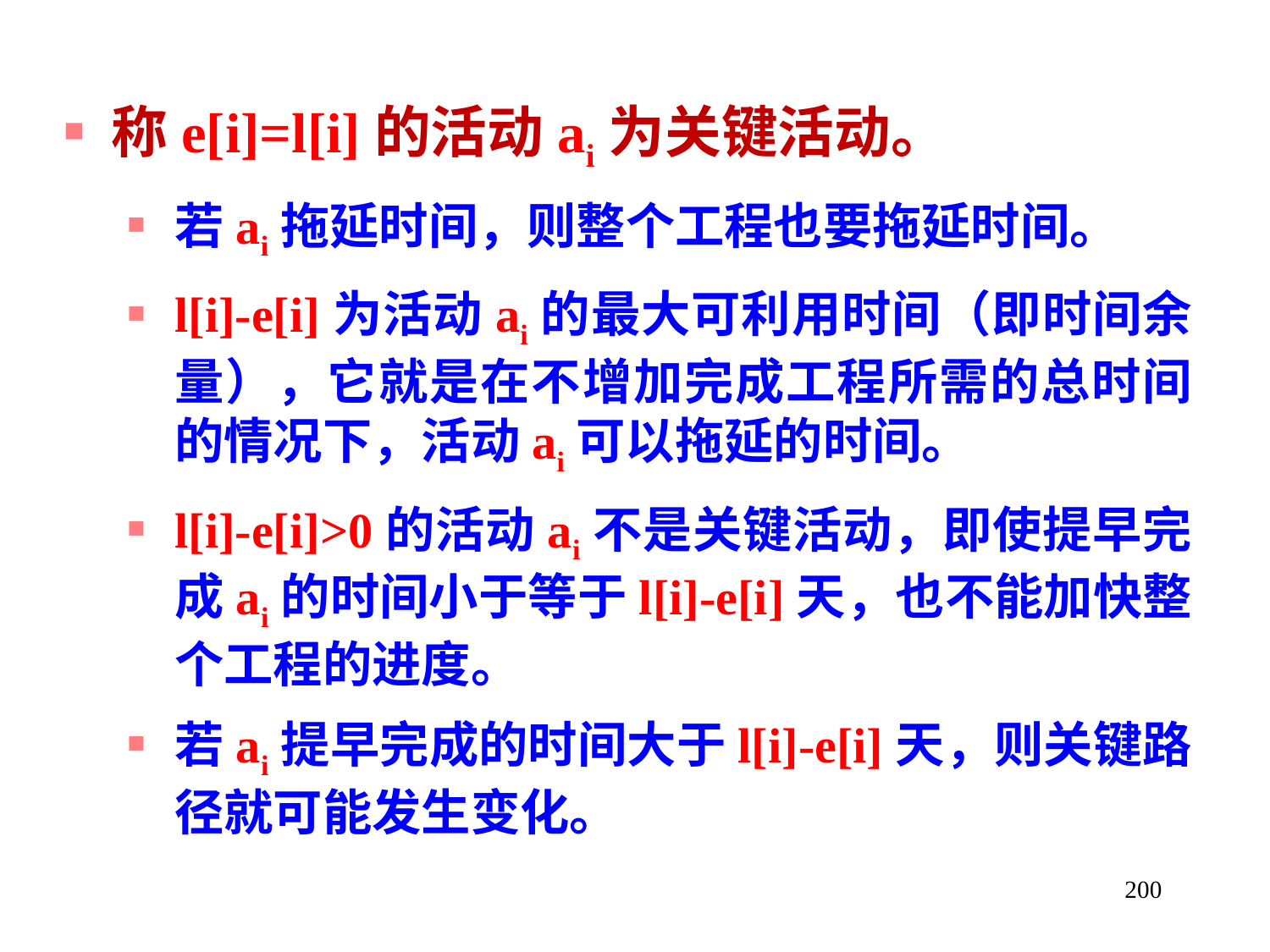

称e[i]=l[i]的活动ai为关键活动。
若ai拖延时间，则整个工程也要拖延时间。
l[i]-e[i]为活动ai的最大可利用时间（即时间余量），它就是在不增加完成工程所需的总时间的情况下，活动ai可以拖延的时间。
l[i]-e[i]>0的活动ai不是关键活动，即使提早完成ai的时间小于等于l[i]-e[i]天，也不能加快整个工程的进度。
若ai提早完成的时间大于l[i]-e[i]天，则关键路径就可能发生变化。
200